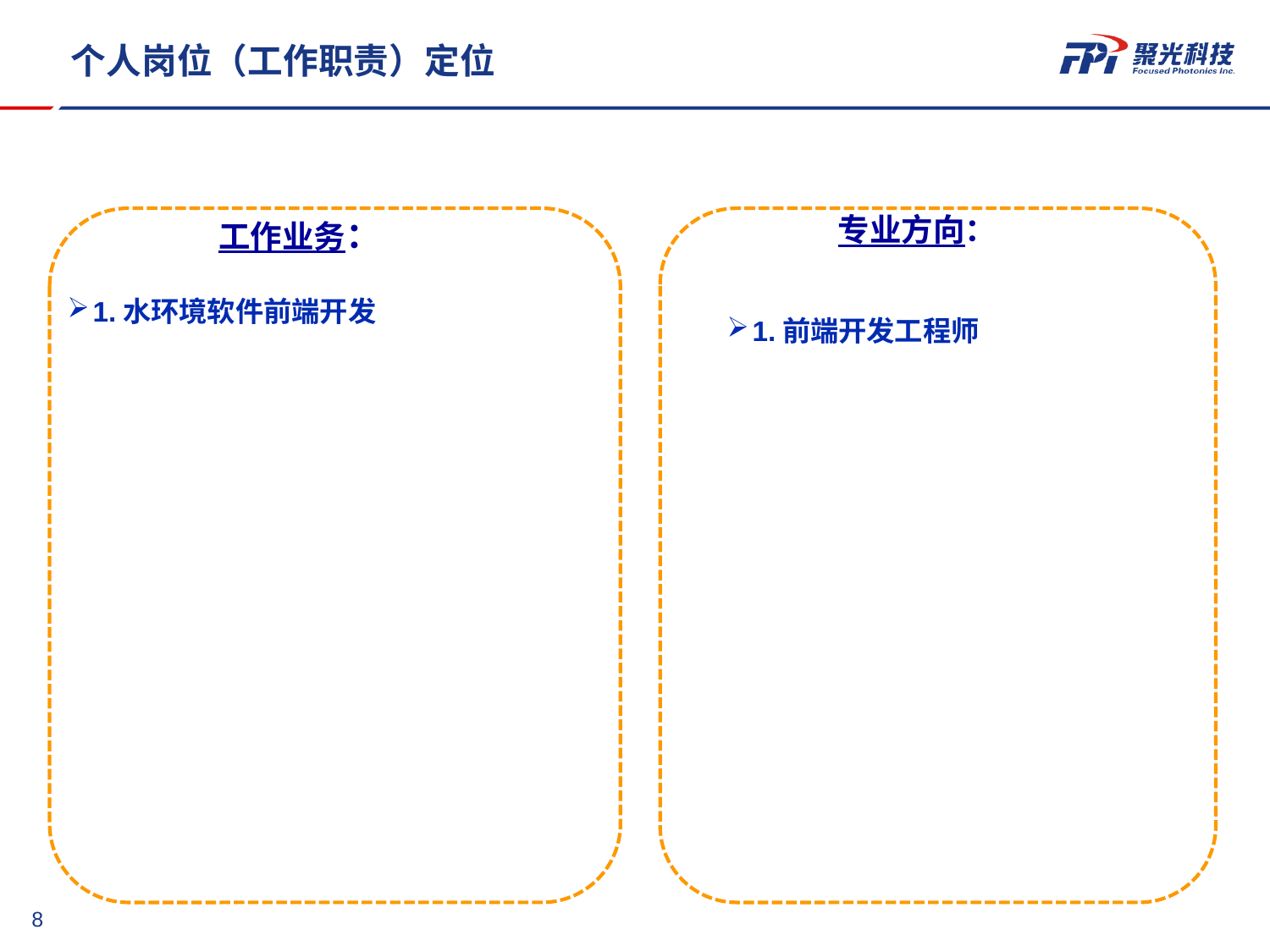

个人岗位（工作职责）定位
工作业务：

专业方向：

1.前端开发工程师

1.水环境软件前端开发

8